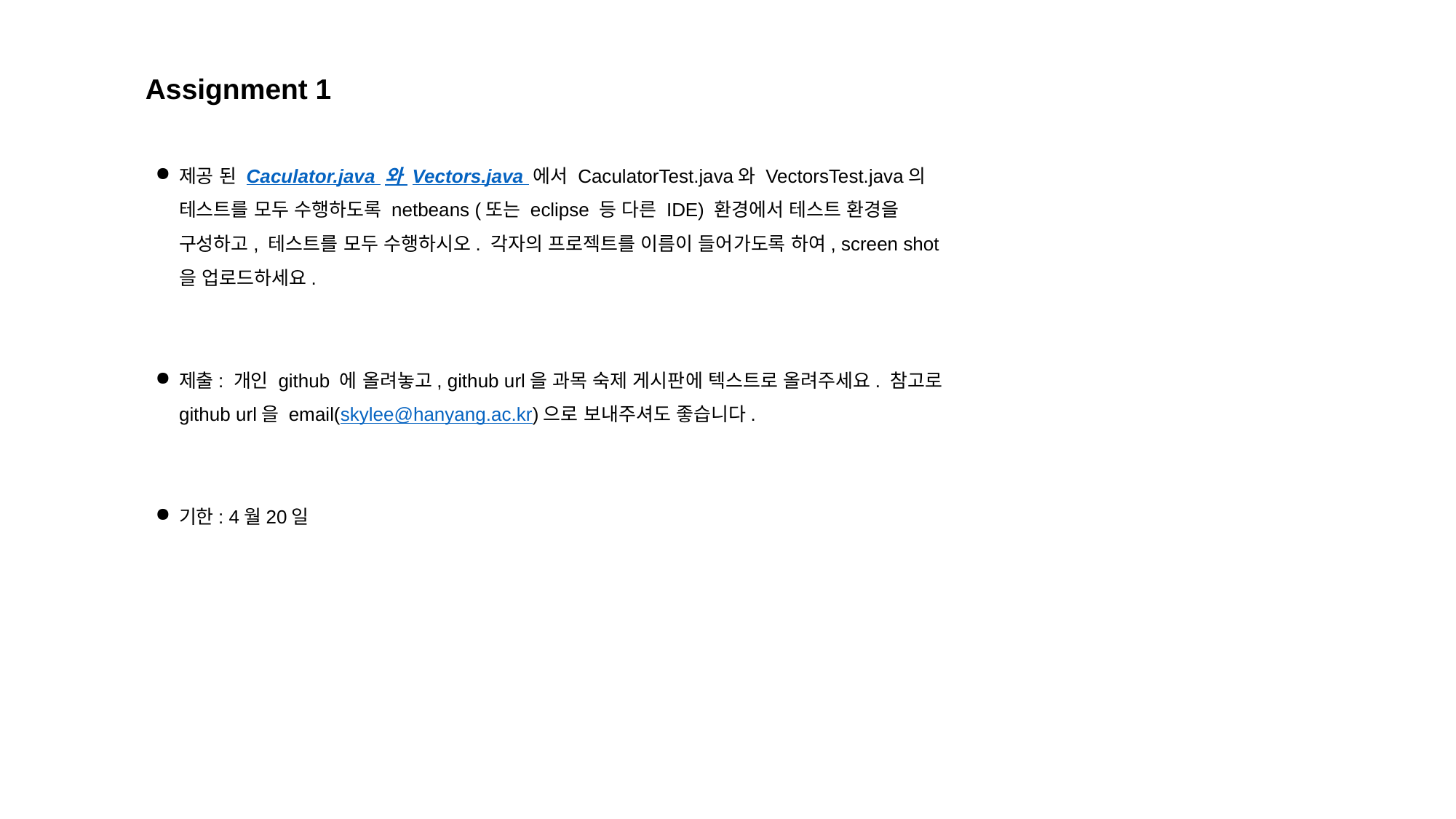

Assignment 1
제공 된 Caculator.java 와 Vectors.java 에서 CaculatorTest.java와 VectorsTest.java의 테스트를 모두 수행하도록 netbeans (또는 eclipse 등 다른 IDE) 환경에서 테스트 환경을 구성하고, 테스트를 모두 수행하시오. 각자의 프로젝트를 이름이 들어가도록 하여, screen shot을 업로드하세요.

제출: 개인 github 에 올려놓고, github url을 과목 숙제 게시판에 텍스트로 올려주세요. 참고로 github url을 email(skylee@hanyang.ac.kr)으로 보내주셔도 좋습니다.

기한: 4월20일